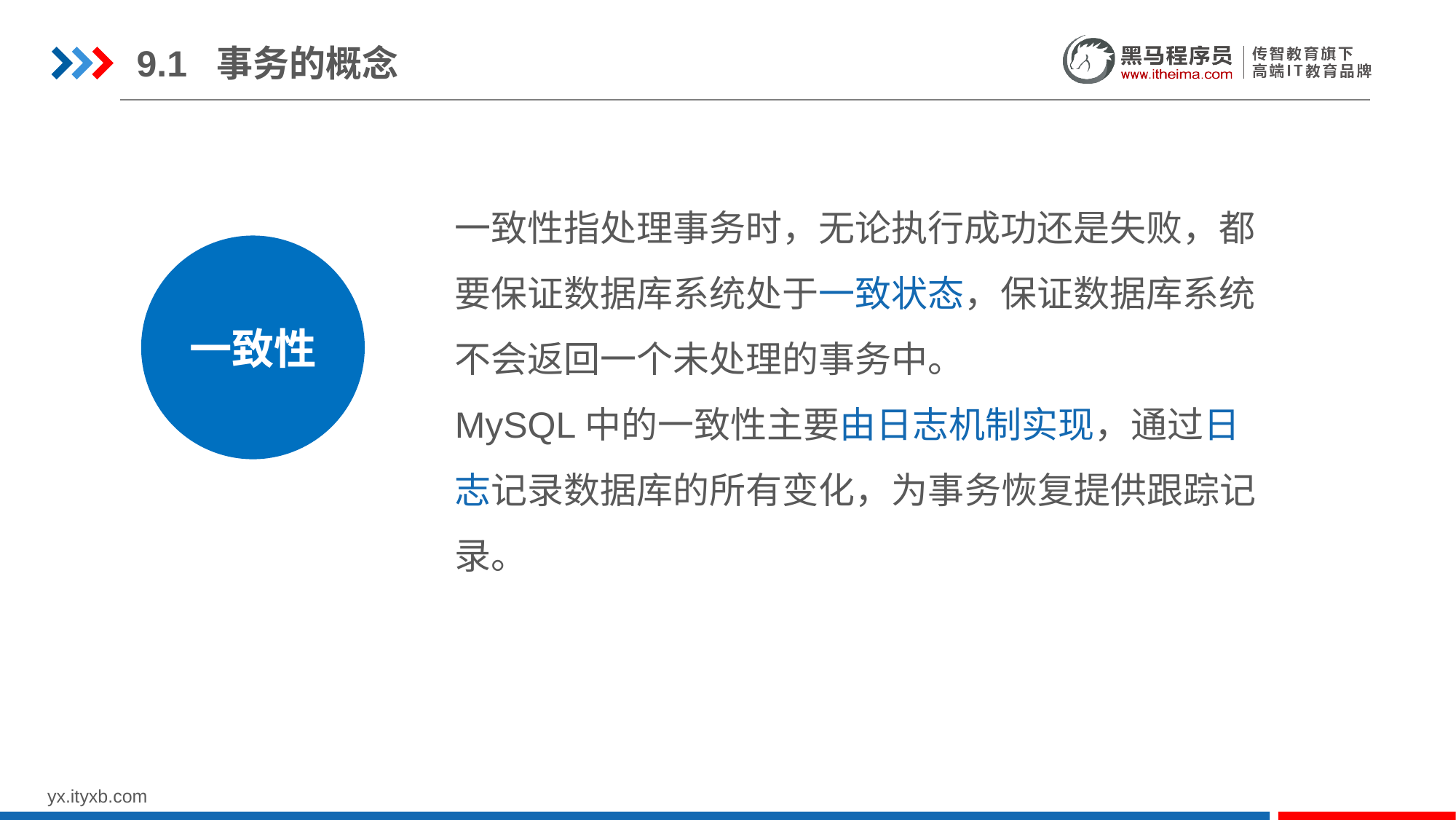

9.1  事务的概念
一致性指处理事务时，无论执行成功还是失败，都要保证数据库系统处于一致状态，保证数据库系统不会返回一个未处理的事务中。
MySQL中的一致性主要由日志机制实现，通过日志记录数据库的所有变化，为事务恢复提供跟踪记录。

一致性